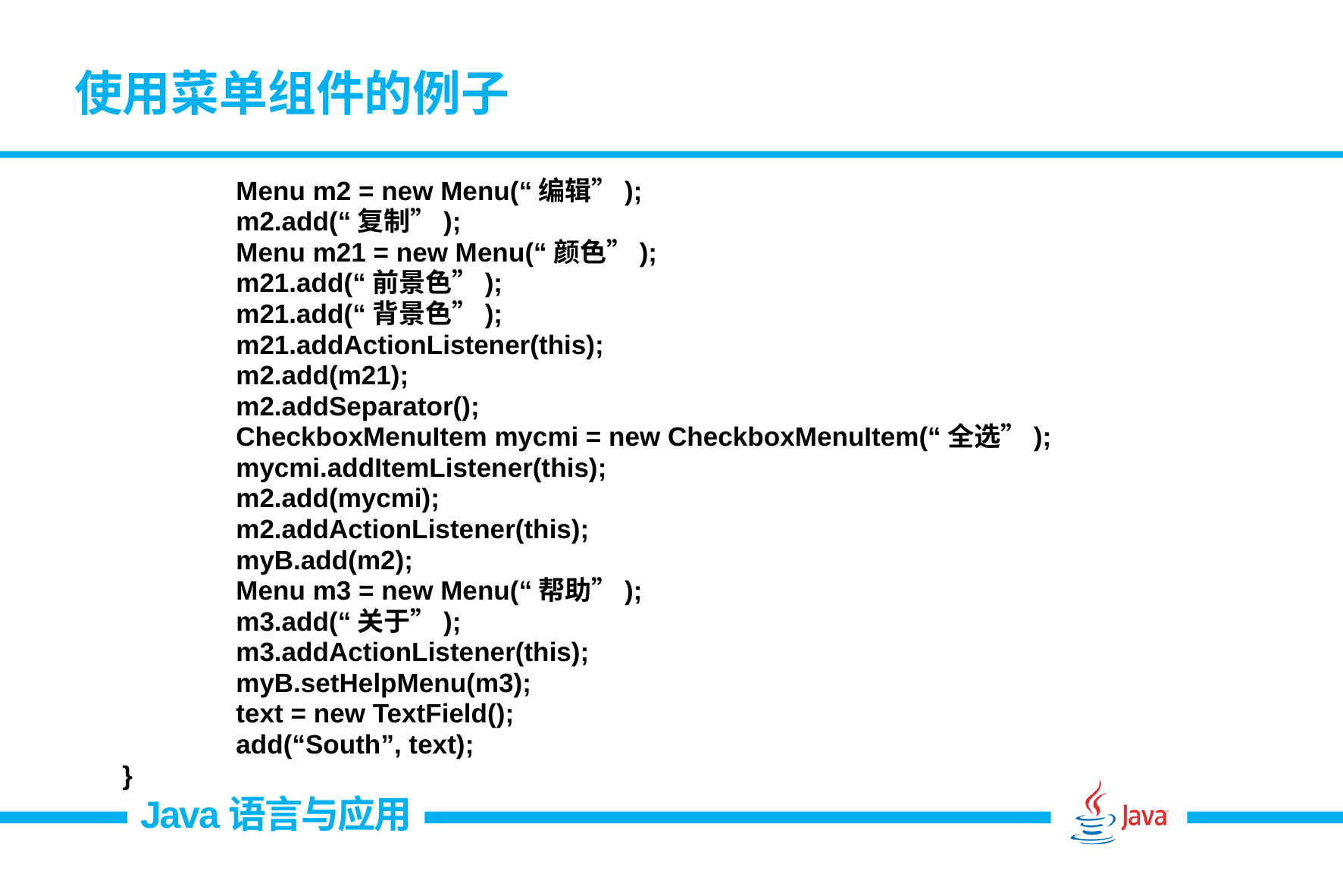

# 使用菜单组件的例子
		Menu m2 = new Menu(“编辑”);
		m2.add(“复制”);
		Menu m21 = new Menu(“颜色”);
		m21.add(“前景色”);
		m21.add(“背景色”);
		m21.addActionListener(this);
		m2.add(m21);
		m2.addSeparator();
		CheckboxMenuItem mycmi = new CheckboxMenuItem(“全选”);
		mycmi.addItemListener(this);
		m2.add(mycmi);
		m2.addActionListener(this);
		myB.add(m2);
		Menu m3 = new Menu(“帮助”);
		m3.add(“关于”);
		m3.addActionListener(this);
		myB.setHelpMenu(m3);
		text = new TextField();
		add(“South”, text);
	}